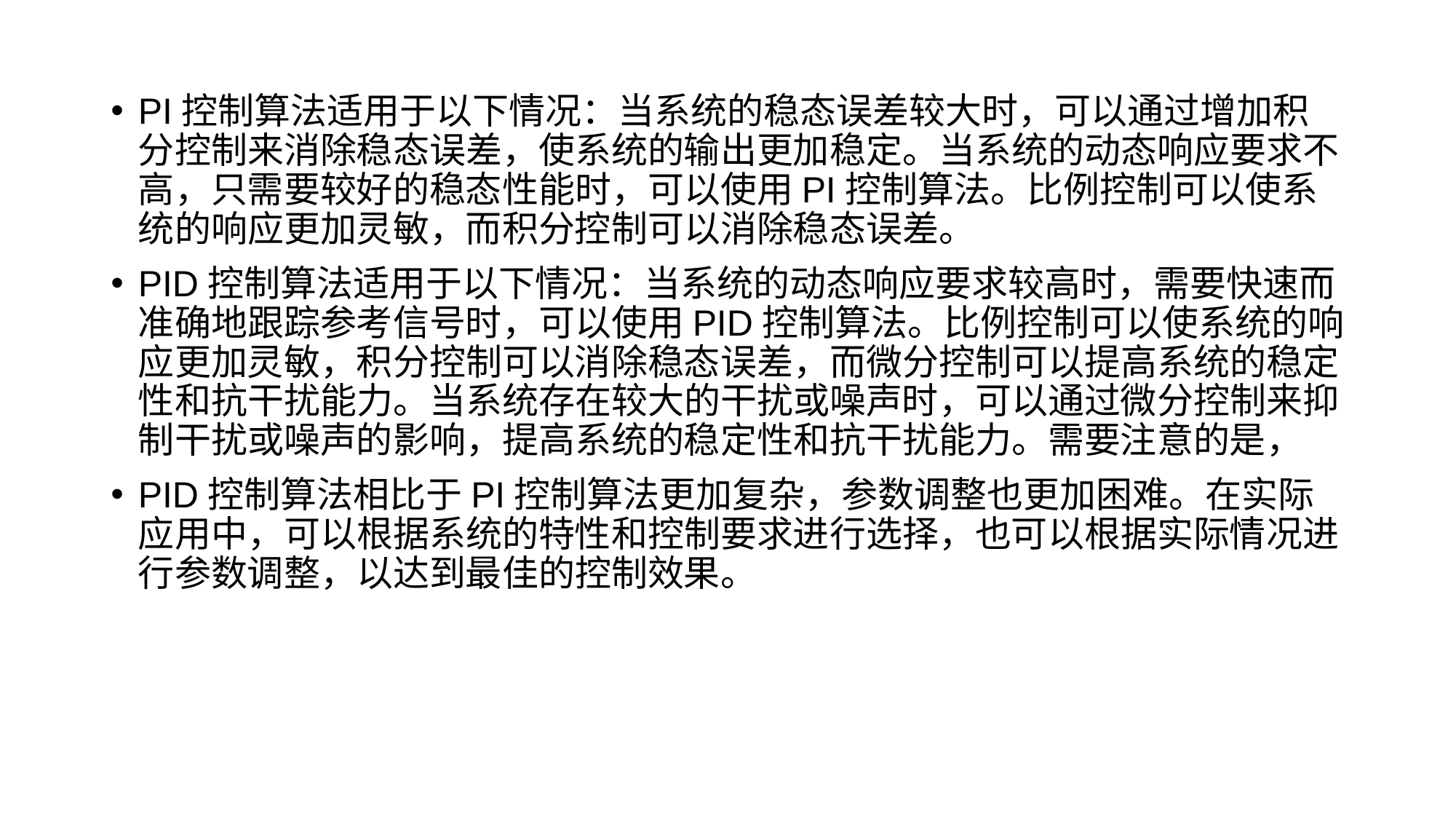

PI控制算法适用于以下情况：当系统的稳态误差较大时，可以通过增加积分控制来消除稳态误差，使系统的输出更加稳定。当系统的动态响应要求不高，只需要较好的稳态性能时，可以使用PI控制算法。比例控制可以使系统的响应更加灵敏，而积分控制可以消除稳态误差。
PID控制算法适用于以下情况：当系统的动态响应要求较高时，需要快速而准确地跟踪参考信号时，可以使用PID控制算法。比例控制可以使系统的响应更加灵敏，积分控制可以消除稳态误差，而微分控制可以提高系统的稳定性和抗干扰能力。当系统存在较大的干扰或噪声时，可以通过微分控制来抑制干扰或噪声的影响，提高系统的稳定性和抗干扰能力。需要注意的是，
PID控制算法相比于PI控制算法更加复杂，参数调整也更加困难。在实际应用中，可以根据系统的特性和控制要求进行选择，也可以根据实际情况进行参数调整，以达到最佳的控制效果。